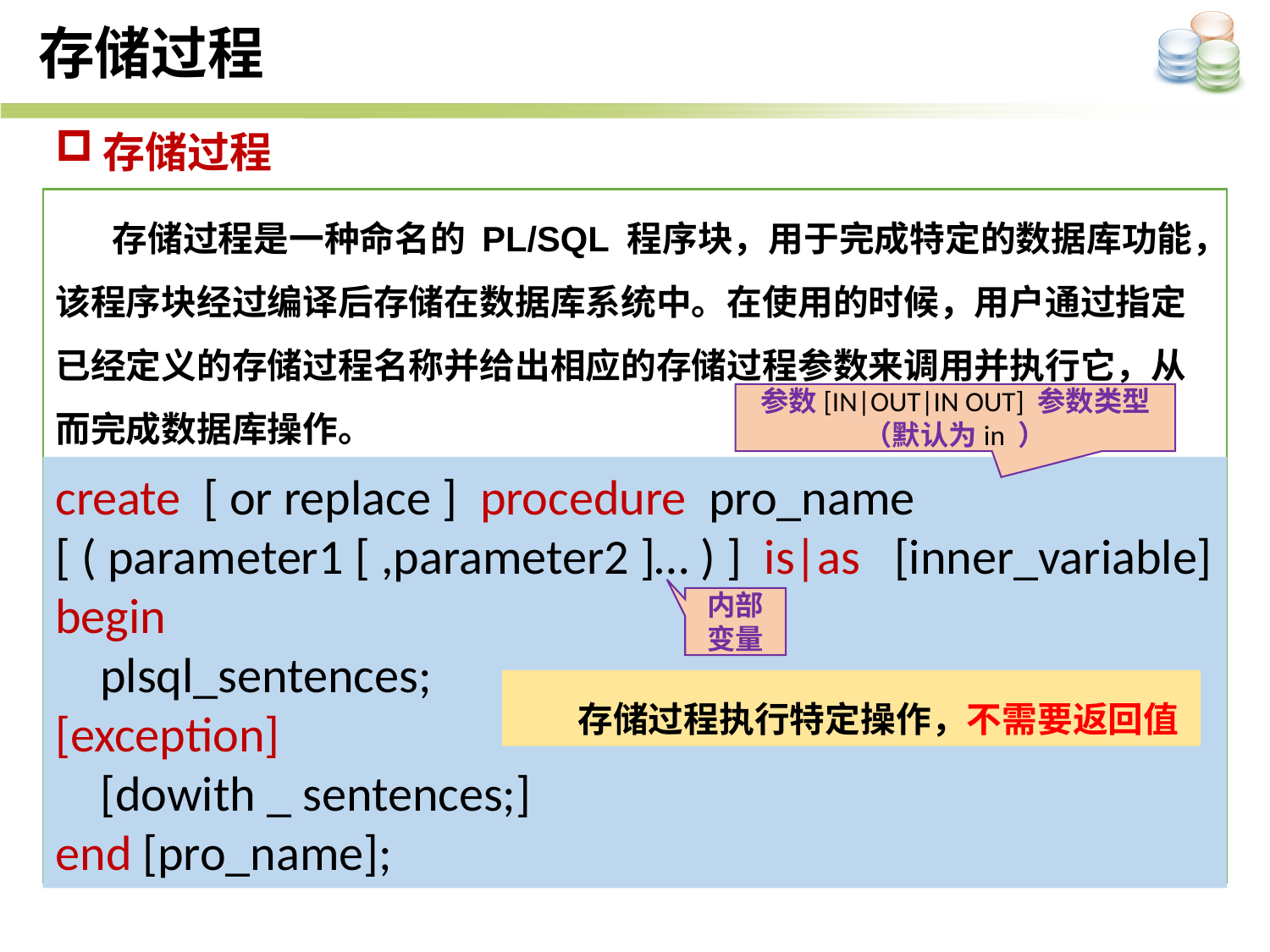

存储过程
存储过程
      存储过程是一种命名的 PL/SQL 程序块，用于完成特定的数据库功能，该程序块经过编译后存储在数据库系统中。在使用的时候，用户通过指定已经定义的存储过程名称并给出相应的存储过程参数来调用并执行它，从而完成数据库操作。
创建过程
参数[IN|OUT|IN OUT] 参数类型（默认为in ）
create  [ or replace ]  procedure  pro_name  [ ( parameter1 [ ,parameter2 ]… ) ]  is|as   [inner_variable]
begin
    plsql_sentences;
[exception]
    [dowith _ sentences;]
end [pro_name];
内部变量
存储过程执行特定操作，不需要返回值
26